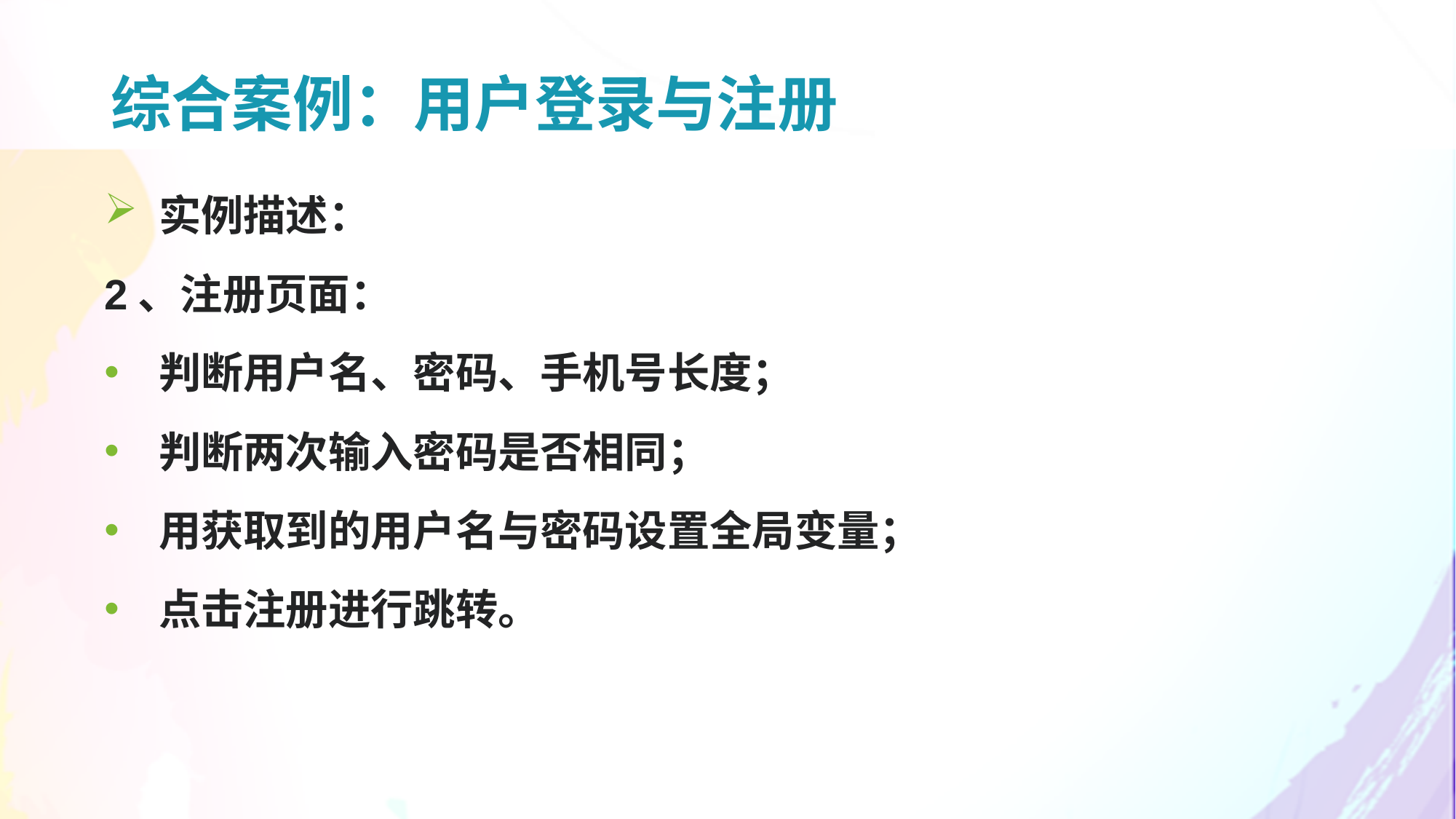

综合案例：用户登录与注册
实例描述：
2、注册页面：
判断用户名、密码、手机号长度；
判断两次输入密码是否相同；
用获取到的用户名与密码设置全局变量；
点击注册进行跳转。